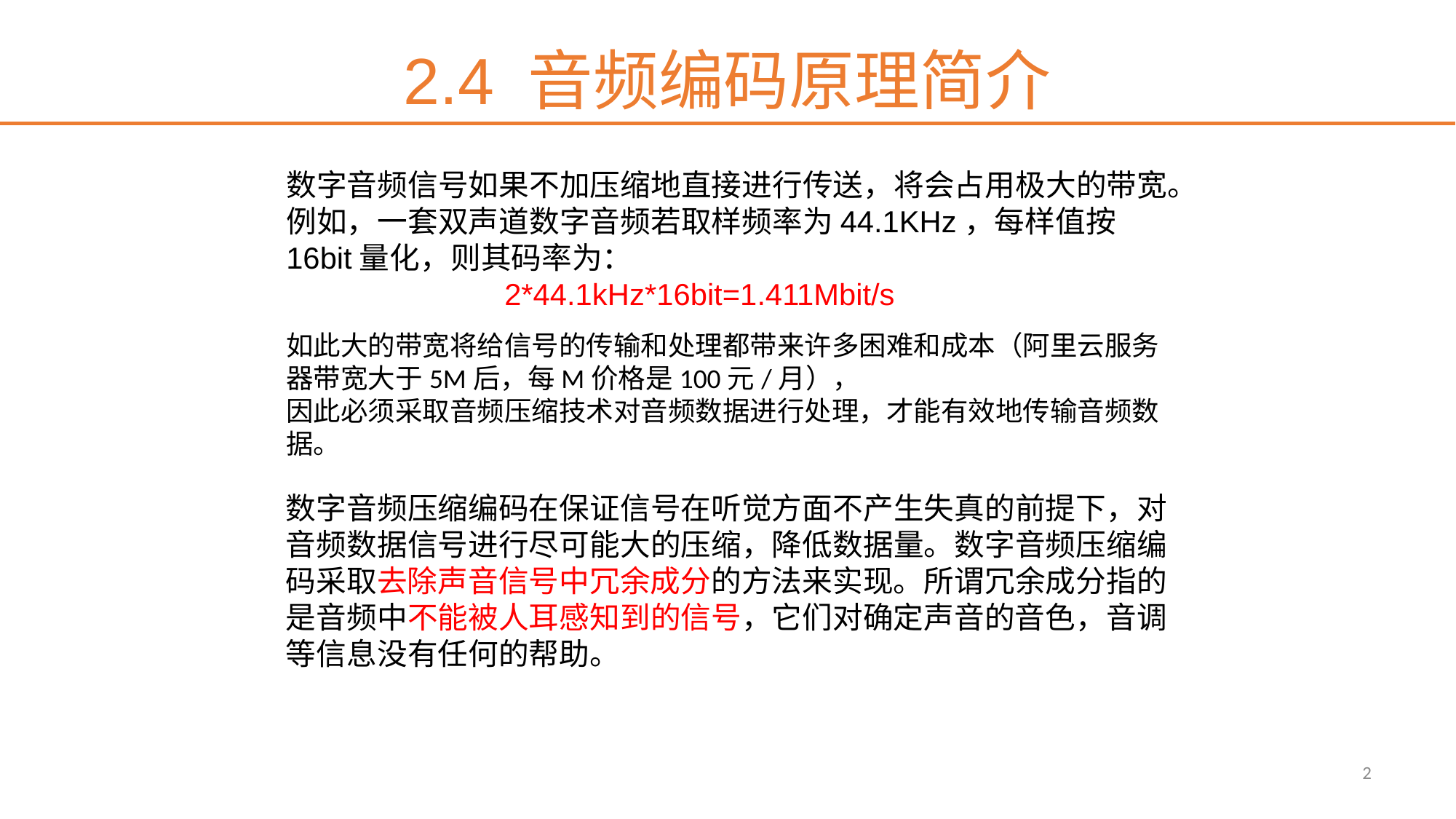

# 2.4 音频编码原理简介
数字音频信号如果不加压缩地直接进行传送，将会占用极大的带宽。例如，一套双声道数字音频若取样频率为44.1KHz，每样值按16bit量化，则其码率为：
		2*44.1kHz*16bit=1.411Mbit/s
如此大的带宽将给信号的传输和处理都带来许多困难和成本（阿里云服务器带宽大于5M后，每M价格是100元/月），
因此必须采取音频压缩技术对音频数据进行处理，才能有效地传输音频数据。
数字音频压缩编码在保证信号在听觉方面不产生失真的前提下，对音频数据信号进行尽可能大的压缩，降低数据量。数字音频压缩编码采取去除声音信号中冗余成分的方法来实现。所谓冗余成分指的是音频中不能被人耳感知到的信号，它们对确定声音的音色，音调等信息没有任何的帮助。
2